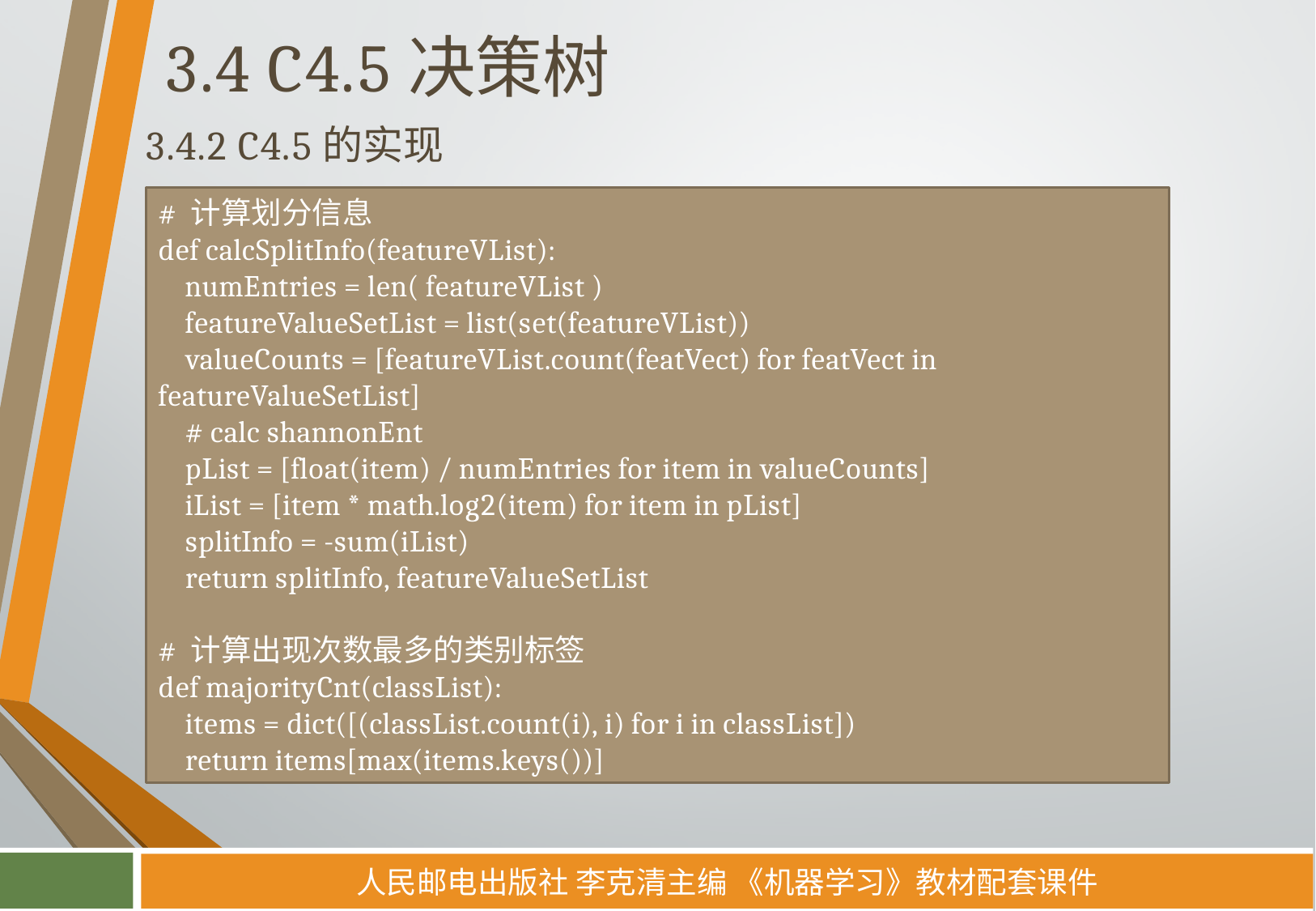

# 3.4 C4.5决策树
3.4.2 C4.5的实现
# 计算划分信息
def calcSplitInfo(featureVList):
    numEntries = len( featureVList )
    featureValueSetList = list(set(featureVList))
    valueCounts = [featureVList.count(featVect) for featVect in featureValueSetList]
    # calc shannonEnt
    pList = [float(item) / numEntries for item in valueCounts]
    iList = [item * math.log2(item) for item in pList]
    splitInfo = -sum(iList)
    return splitInfo, featureValueSetList

# 计算出现次数最多的类别标签
def majorityCnt(classList):
    items = dict([(classList.count(i), i) for i in classList])
    return items[max(items.keys())]